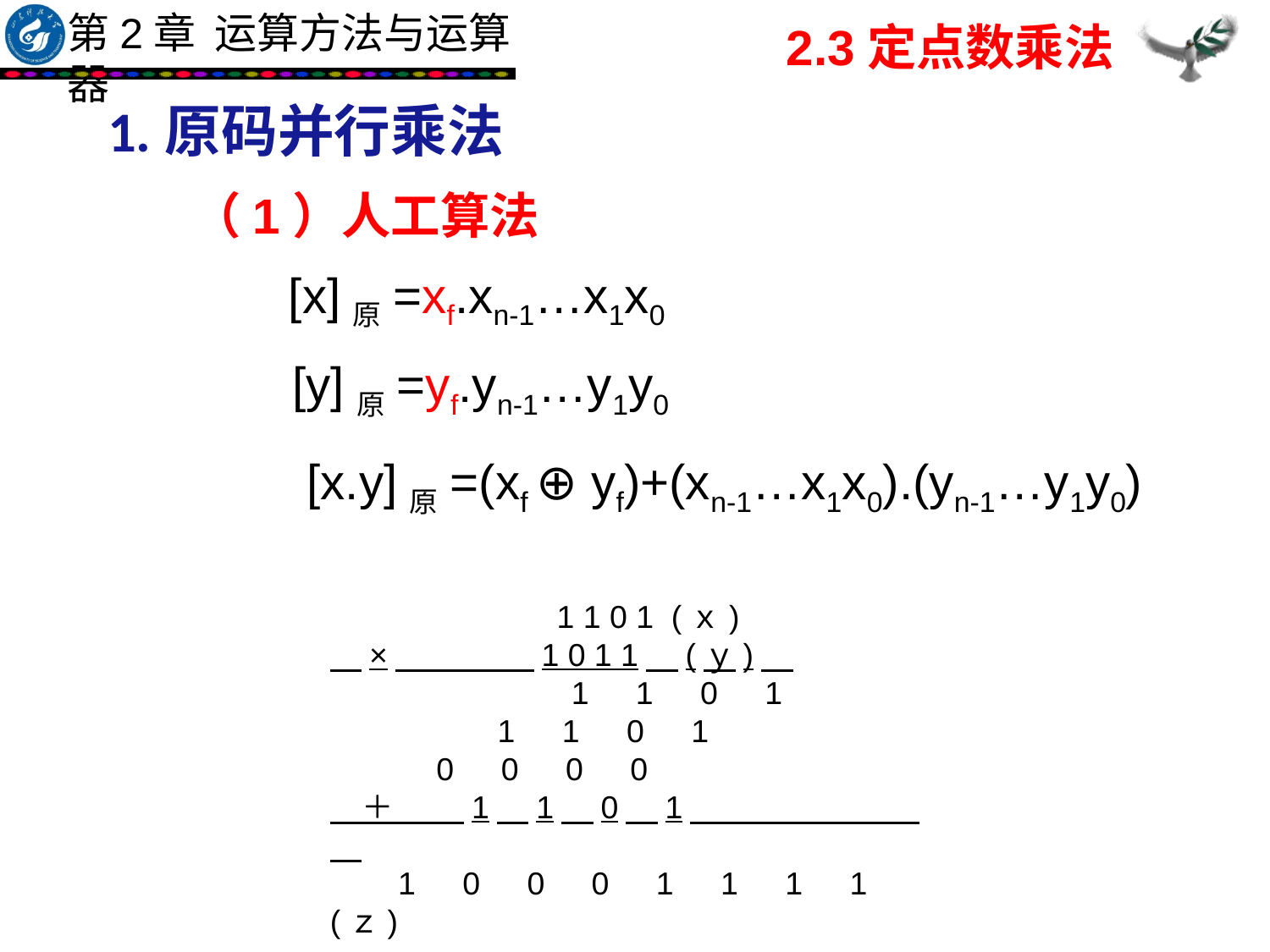

2.3定点数乘法
1.原码并行乘法
（1）人工算法
[x]原=xf.xn-1…x1x0
[y]原=yf.yn-1…y1y0
[x.y]原=(xf ⊕ yf)+(xn-1…x1x0).(yn-1…y1y0)
　    　　　　　1 1 0 1  (ｘ)
　×　　　      1 0 1 1　(ｙ)　
　　　　　　      1　1　0　1
　　　         1　1　0　1
            0　0　0　0
　＋　　 1　1　0　1　 　　　　　　　
    　1　0　0　0　1　1　1　1　(ｚ)